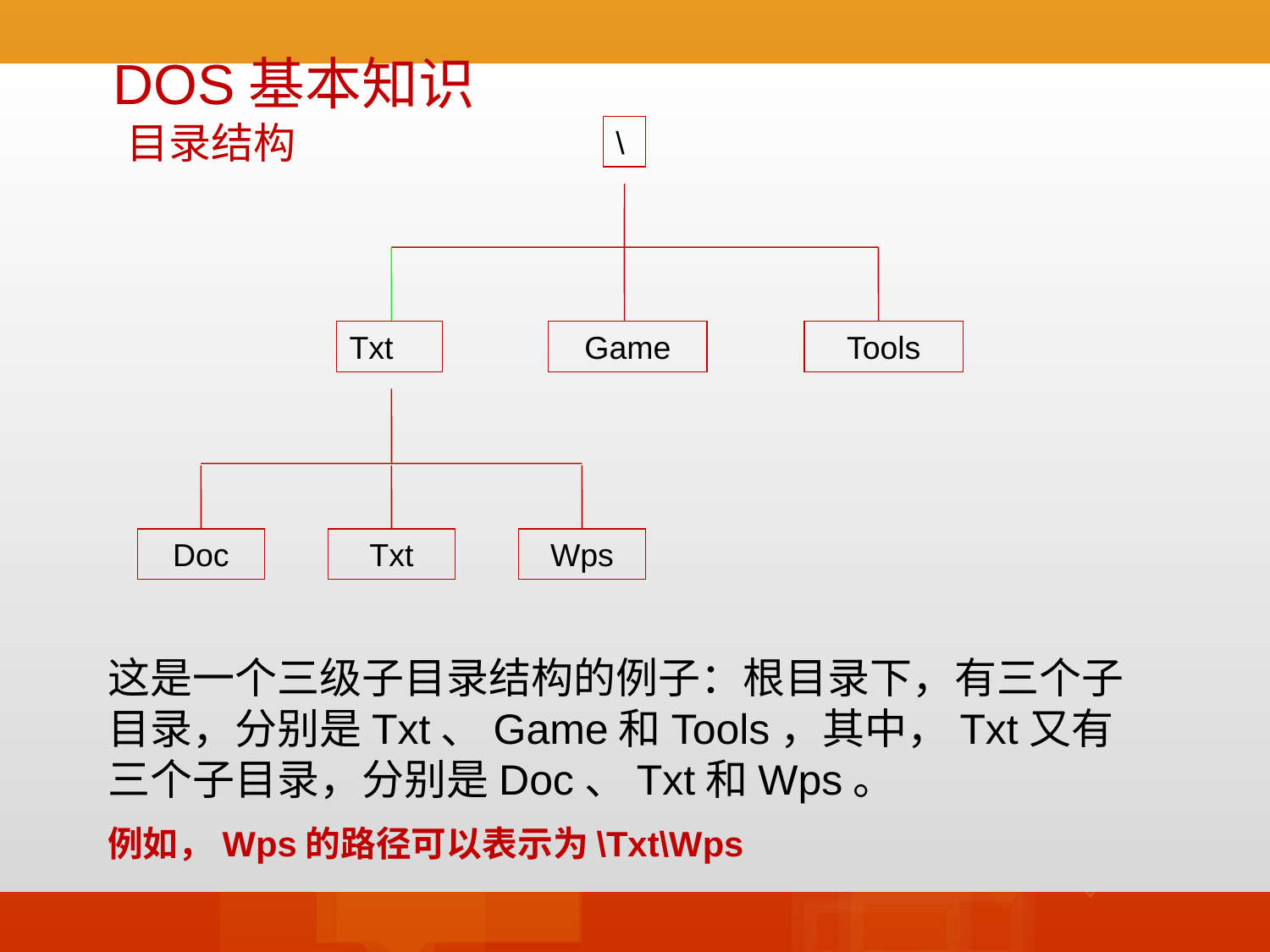

DOS基本知识
  目录结构

\

Txt
Game
Tools

Doc
Txt
Wps
这是一个三级子目录结构的例子：根目录下，有三个子目录，分别是Txt、Game和Tools，其中，Txt又有三个子目录，分别是Doc、Txt和Wps。
例如，Wps的路径可以表示为\Txt\Wps